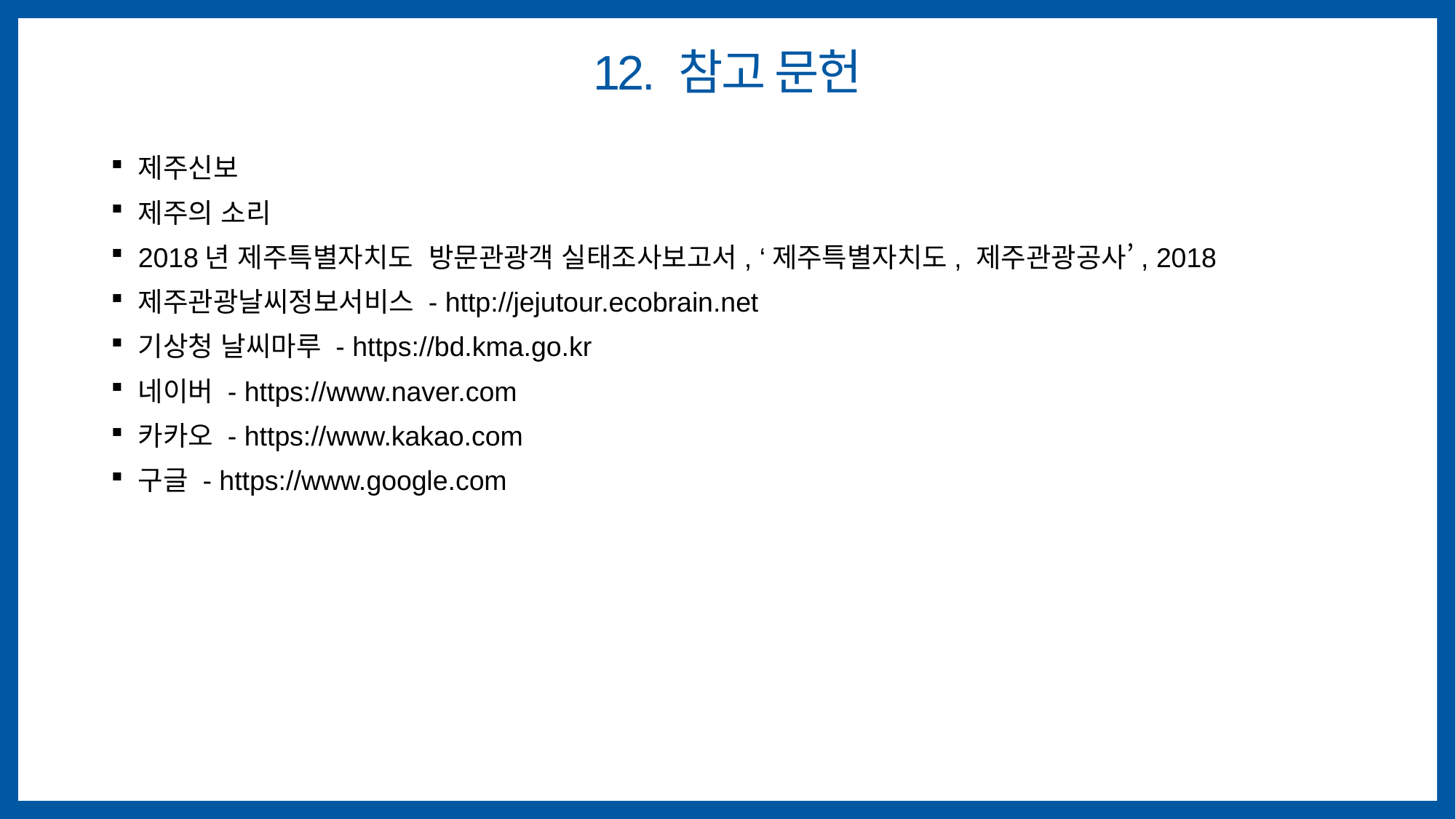

# 12. 참고 문헌
제주신보
제주의 소리
2018년 제주특별자치도  방문관광객 실태조사보고서, ‘제주특별자치도, 제주관광공사’, 2018
제주관광날씨정보서비스 - http://jejutour.ecobrain.net
기상청 날씨마루 - https://bd.kma.go.kr
네이버 - https://www.naver.com
카카오 - https://www.kakao.com
구글 - https://www.google.com